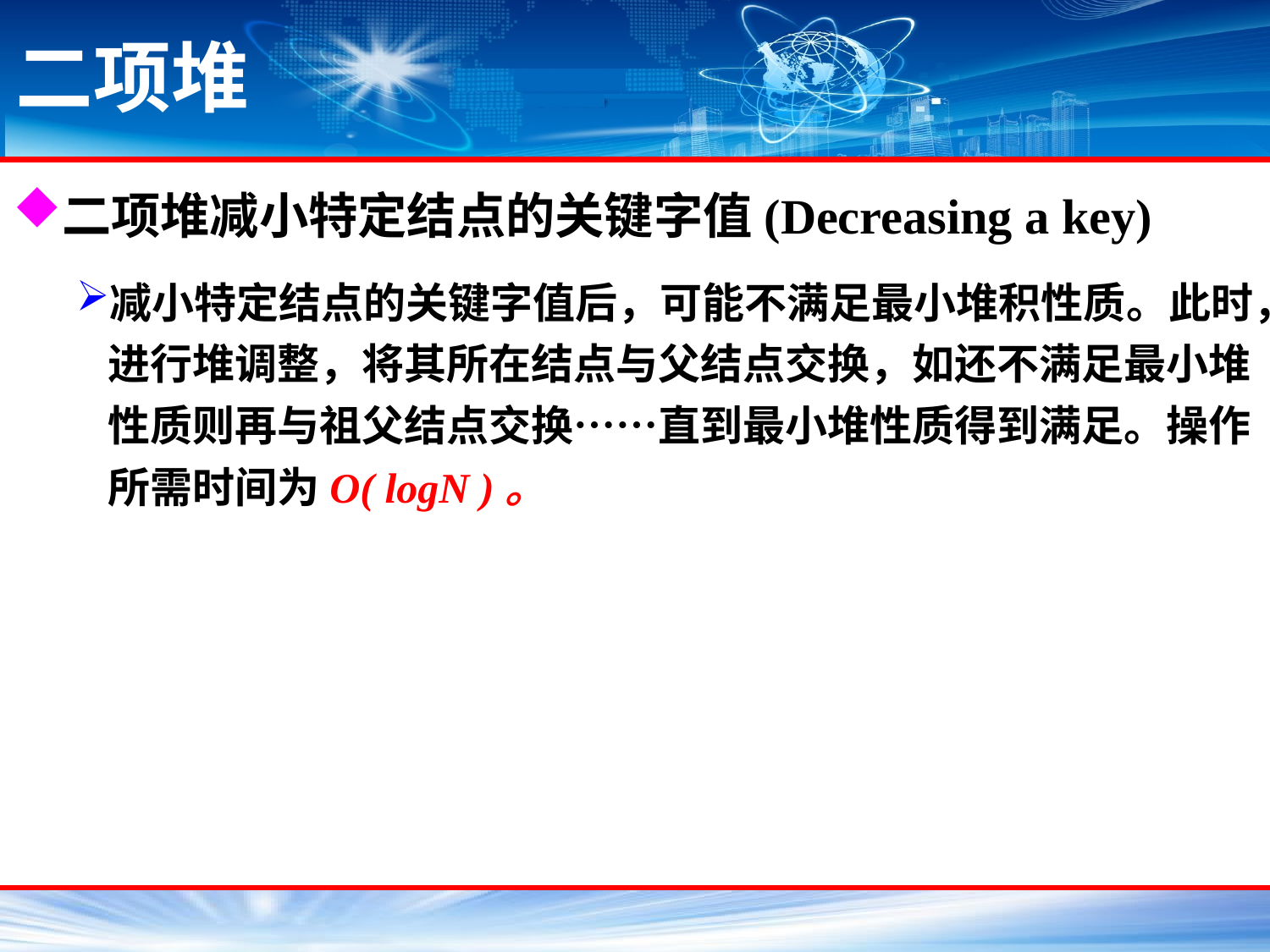

# 二项堆
二项堆减小特定结点的关键字值(Decreasing a key)
减小特定结点的关键字值后，可能不满足最小堆积性质。此时，进行堆调整，将其所在结点与父结点交换，如还不满足最小堆性质则再与祖父结点交换……直到最小堆性质得到满足。操作所需时间为O( logN )。